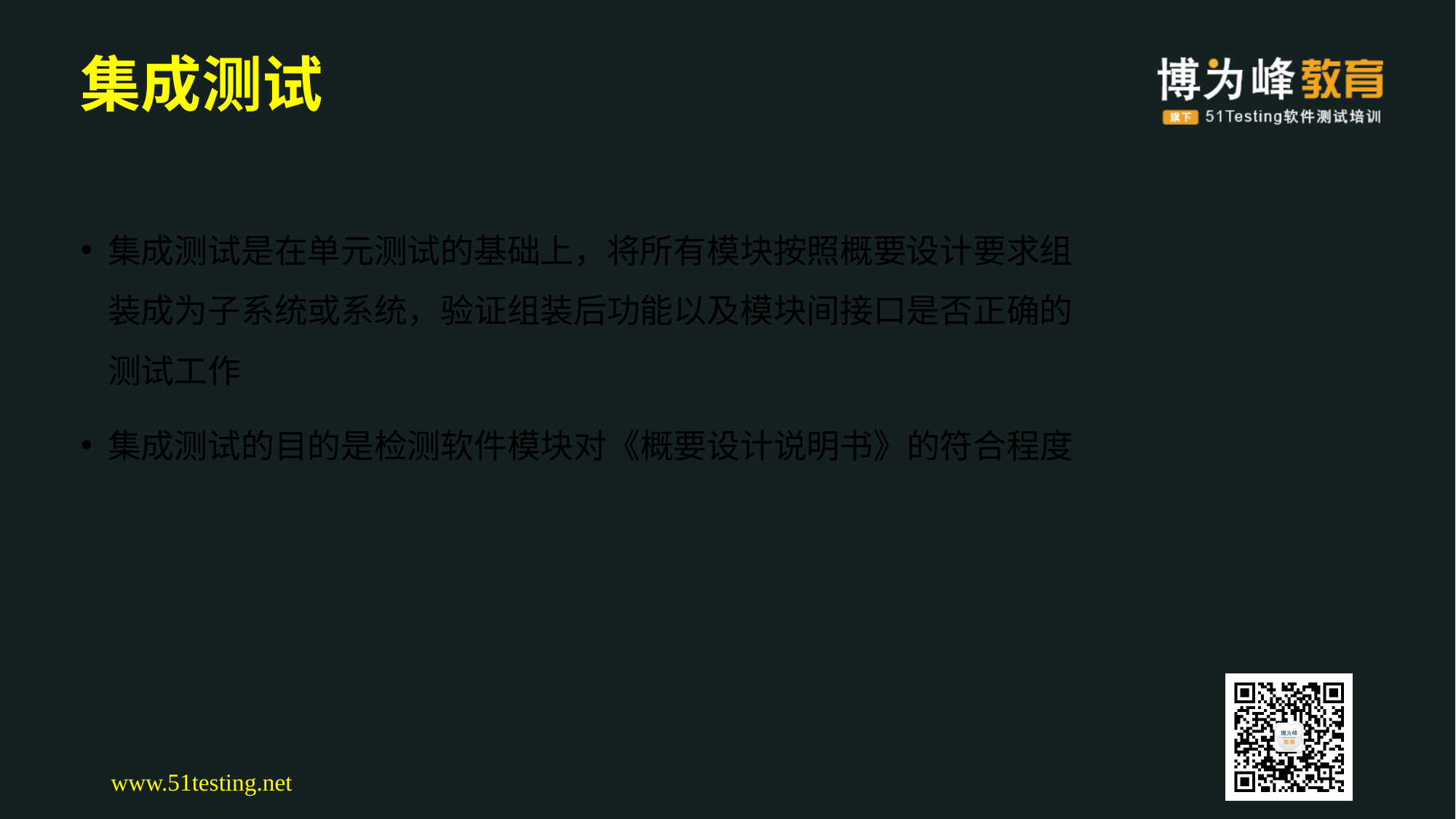

# 集成测试
集成测试是在单元测试的基础上，将所有模块按照概要设计要求组装成为子系统或系统，验证组装后功能以及模块间接口是否正确的测试工作
集成测试的目的是检测软件模块对《概要设计说明书》的符合程度
www.51testing.net